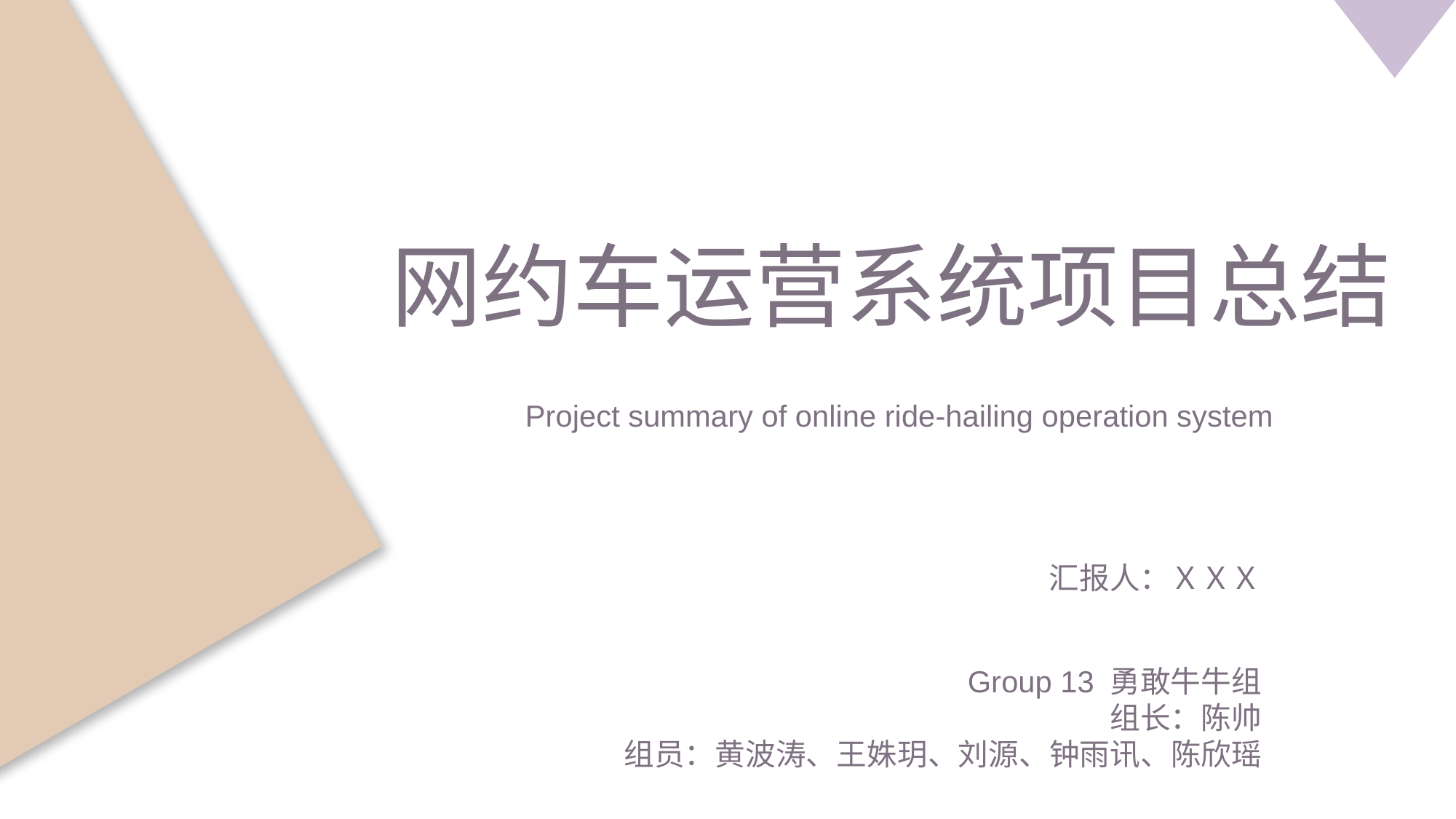

网约车运营系统项目总结
Project summary of online ride-hailing operation system
汇报人：ＸＸＸ
Group 13 勇敢牛牛组
组长：陈帅
组员：黄波涛、王姝玥、刘源、钟雨讯、陈欣瑶